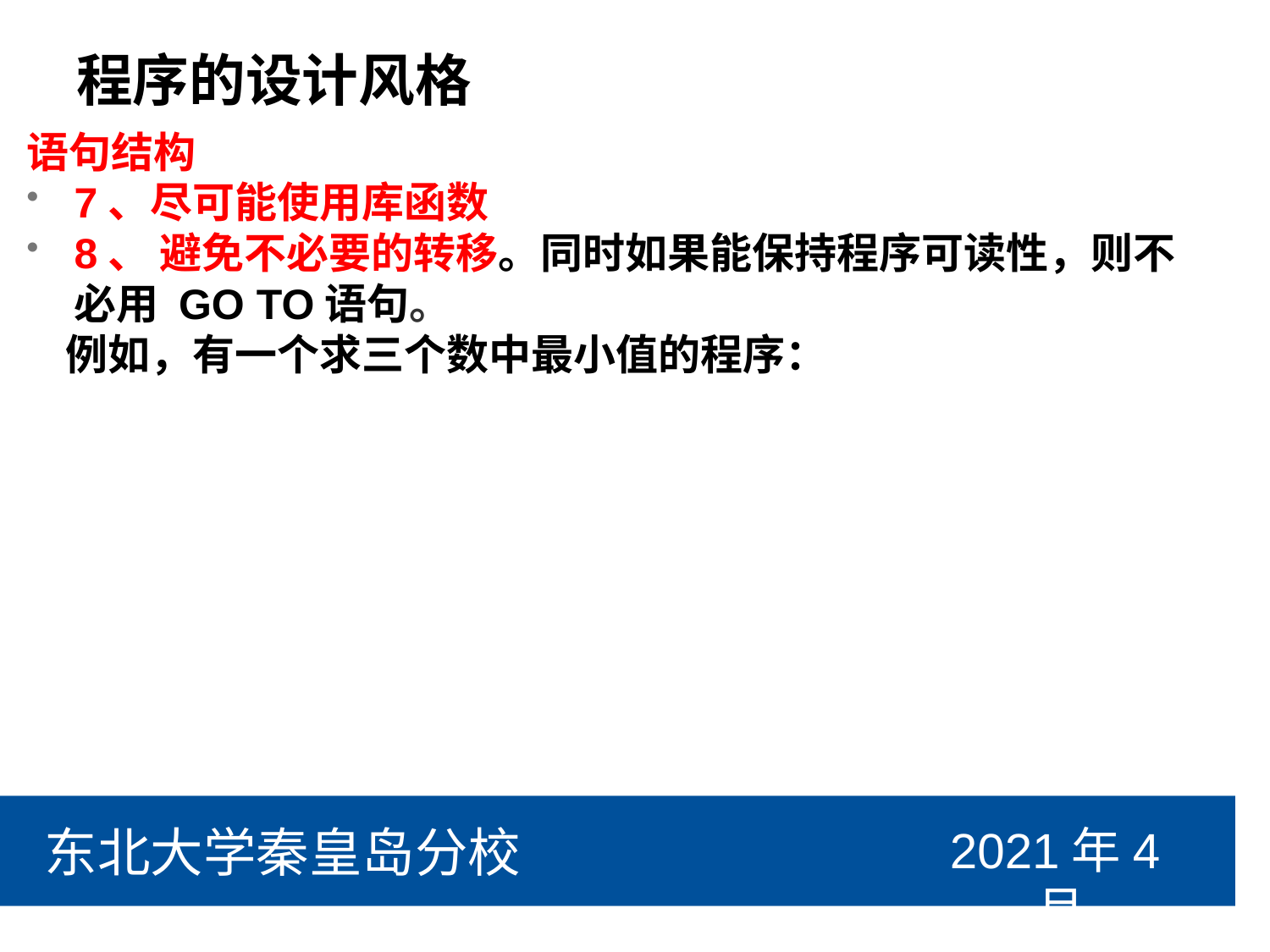

# 程序的设计风格
语句结构
7、尽可能使用库函数
8、 避免不必要的转移。同时如果能保持程序可读性，则不必用 GO TO语句。
   例如，有一个求三个数中最小值的程序：